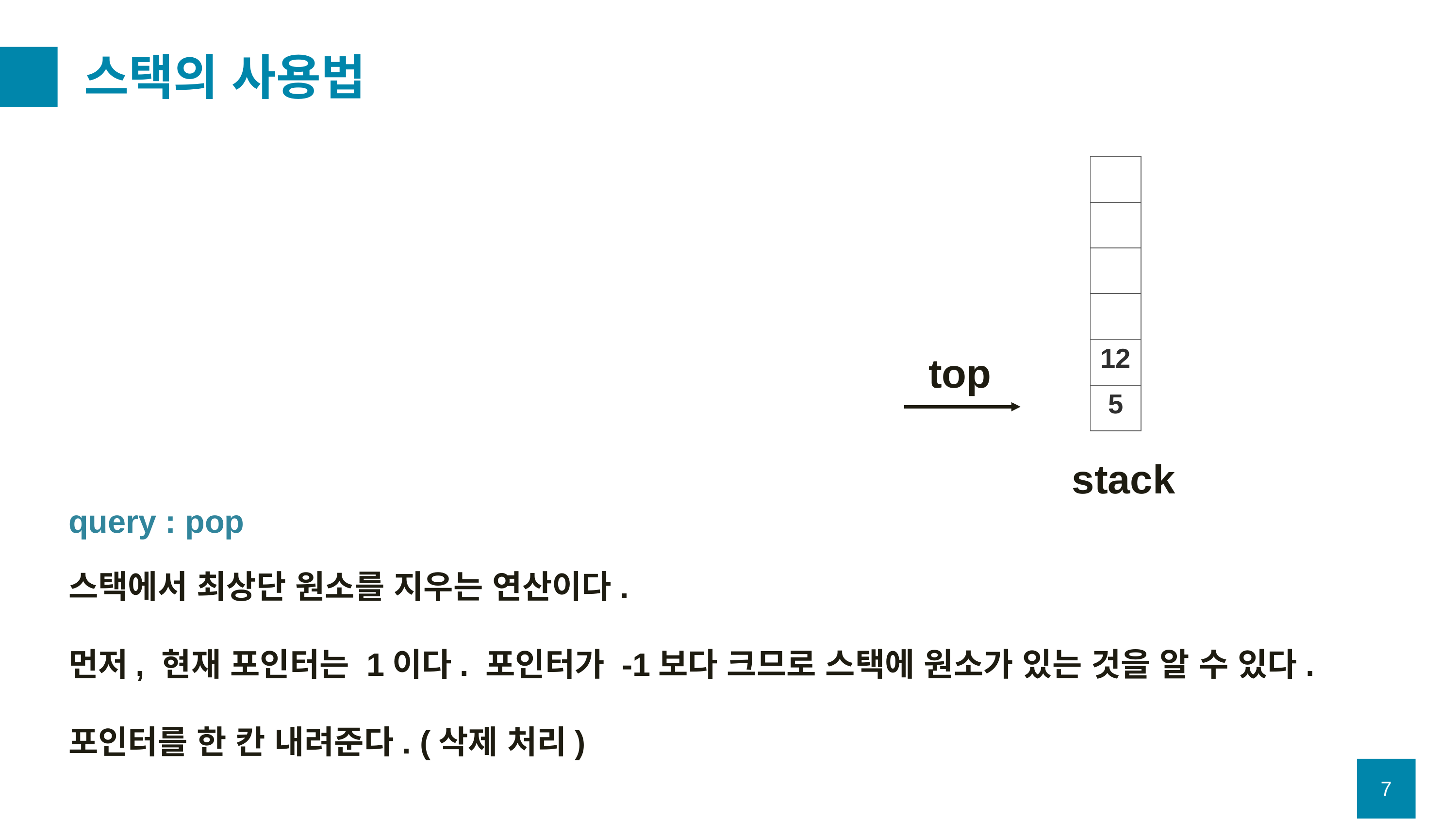

# 스택의 사용법
|  |
| --- |
|  |
|  |
|  |
| 12 |
| 5 |
top
stack
query : pop
스택에서 최상단 원소를 지우는 연산이다.

먼저, 현재 포인터는 1이다. 포인터가 -1보다 크므로 스택에 원소가 있는 것을 알 수 있다.

포인터를 한 칸 내려준다. (삭제 처리)
7